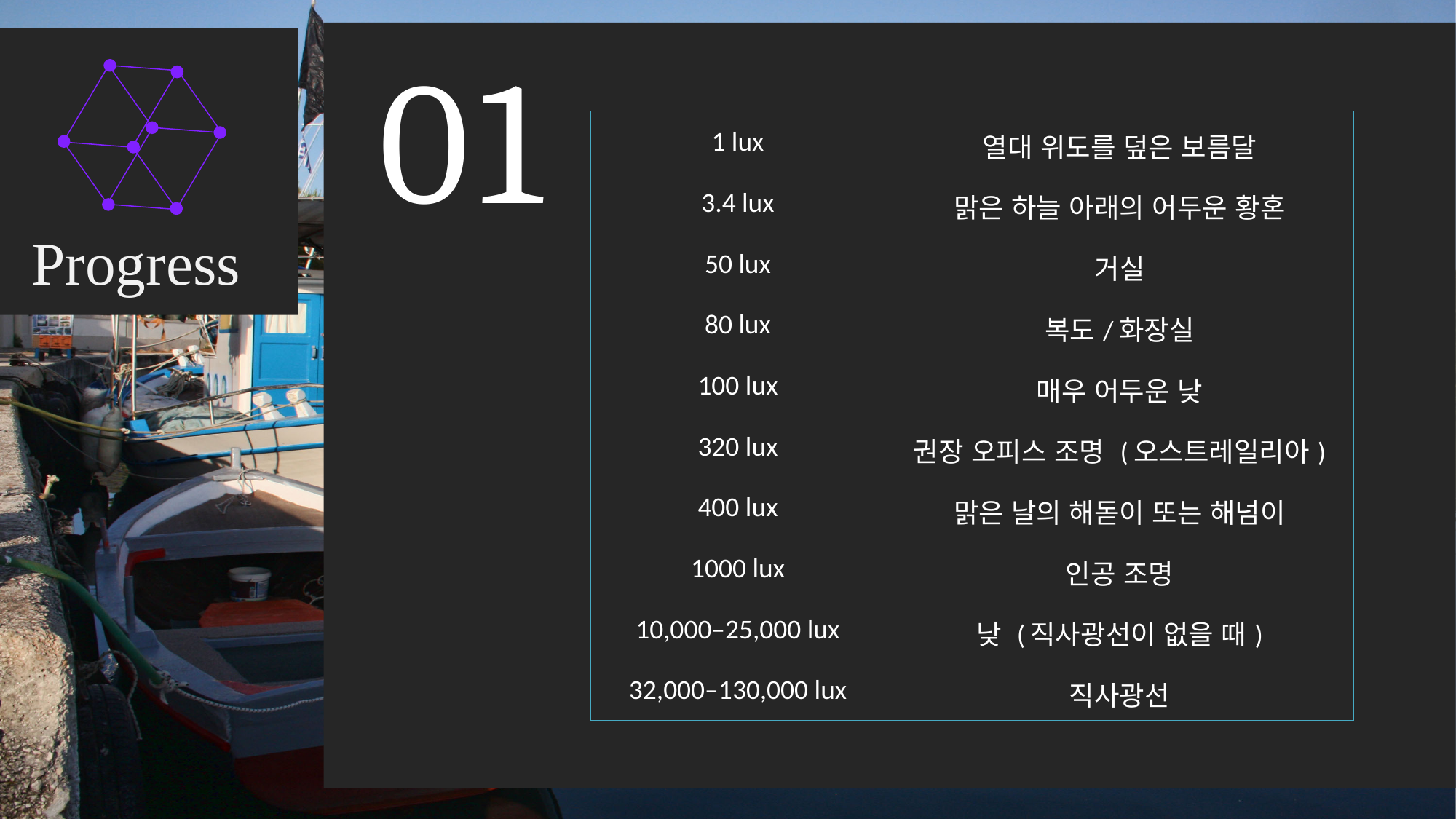

01

| 1 lux | 열대 위도를 덮은 보름달 |
| --- | --- |
| 3.4 lux | 맑은 하늘 아래의 어두운 황혼 |
| 50 lux | 거실 |
| 80 lux | 복도/화장실 |
| 100 lux | 매우 어두운 낮 |
| 320 lux | 권장 오피스 조명 (오스트레일리아) |
| 400 lux | 맑은 날의 해돋이 또는 해넘이 |
| 1000 lux | 인공 조명 |
| 10,000–25,000 lux | 낮 (직사광선이 없을 때) |
| 32,000–130,000 lux | 직사광선 |
Progress